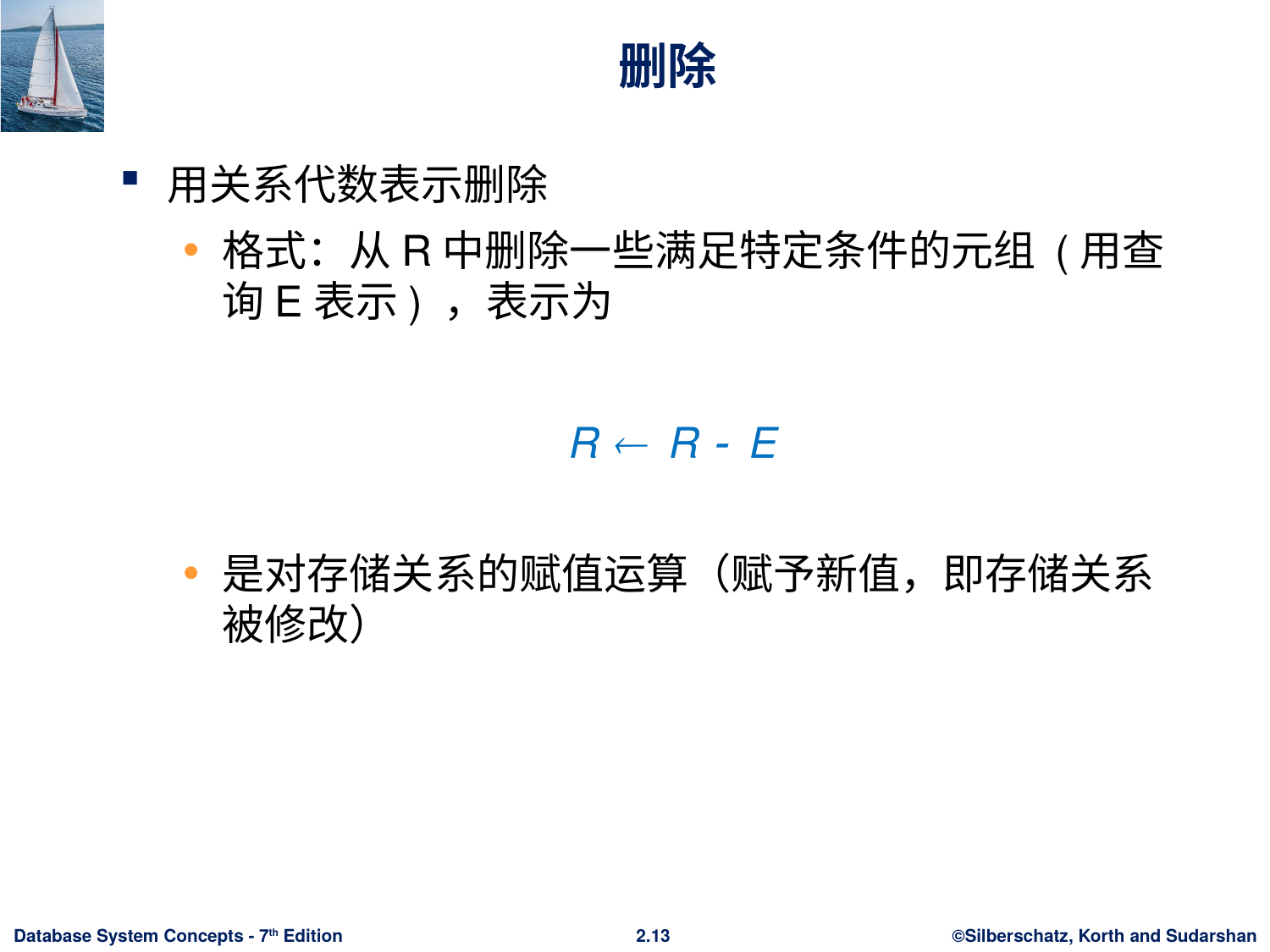

# 删除
用关系代数表示删除
格式：从R中删除一些满足特定条件的元组 (用查询E表示) ，表示为

R ←  R −  E

是对存储关系的赋值运算（赋予新值，即存储关系被修改）